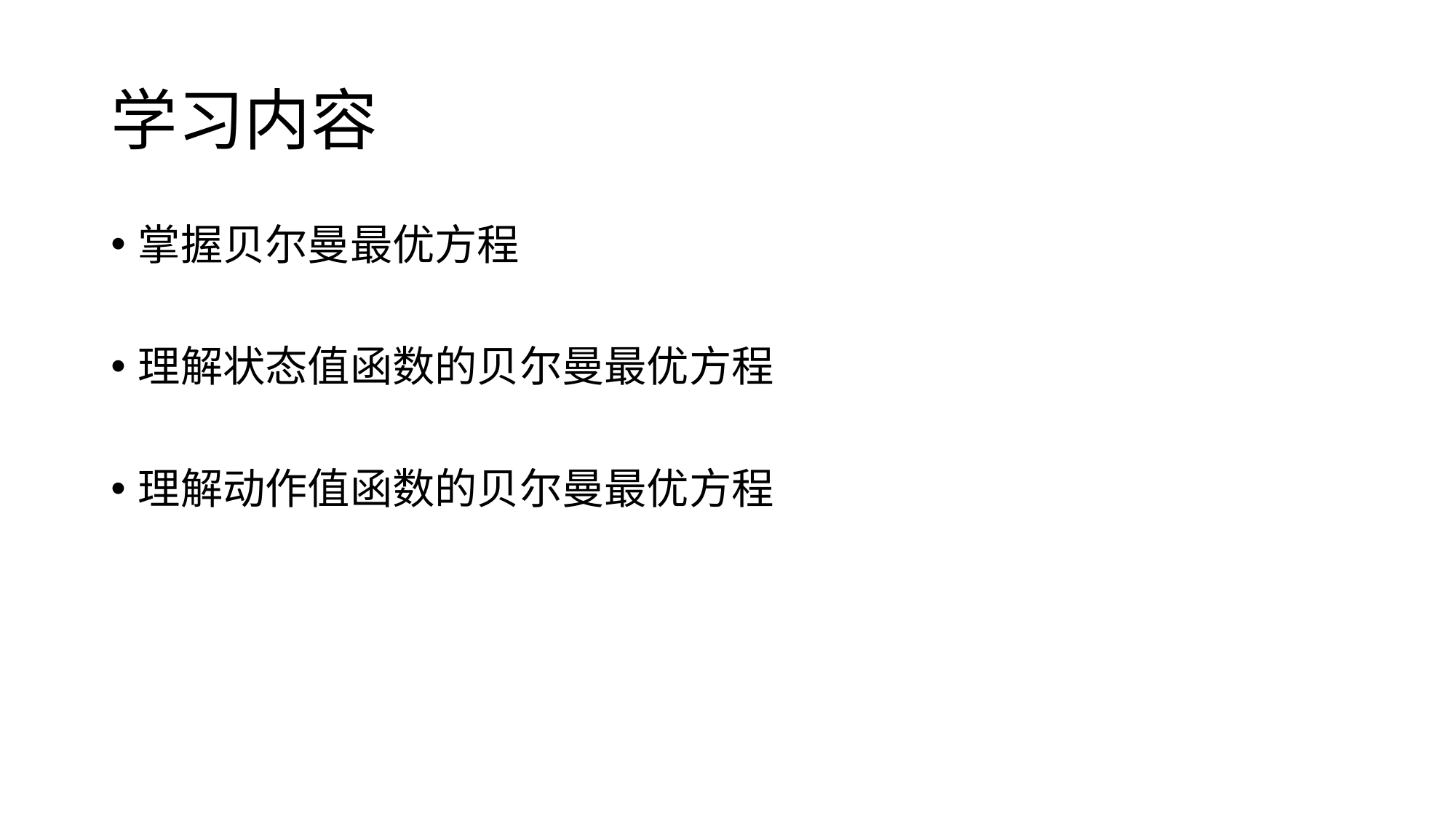

# 学习内容
掌握贝尔曼最优方程

理解状态值函数的贝尔曼最优方程

理解动作值函数的贝尔曼最优方程